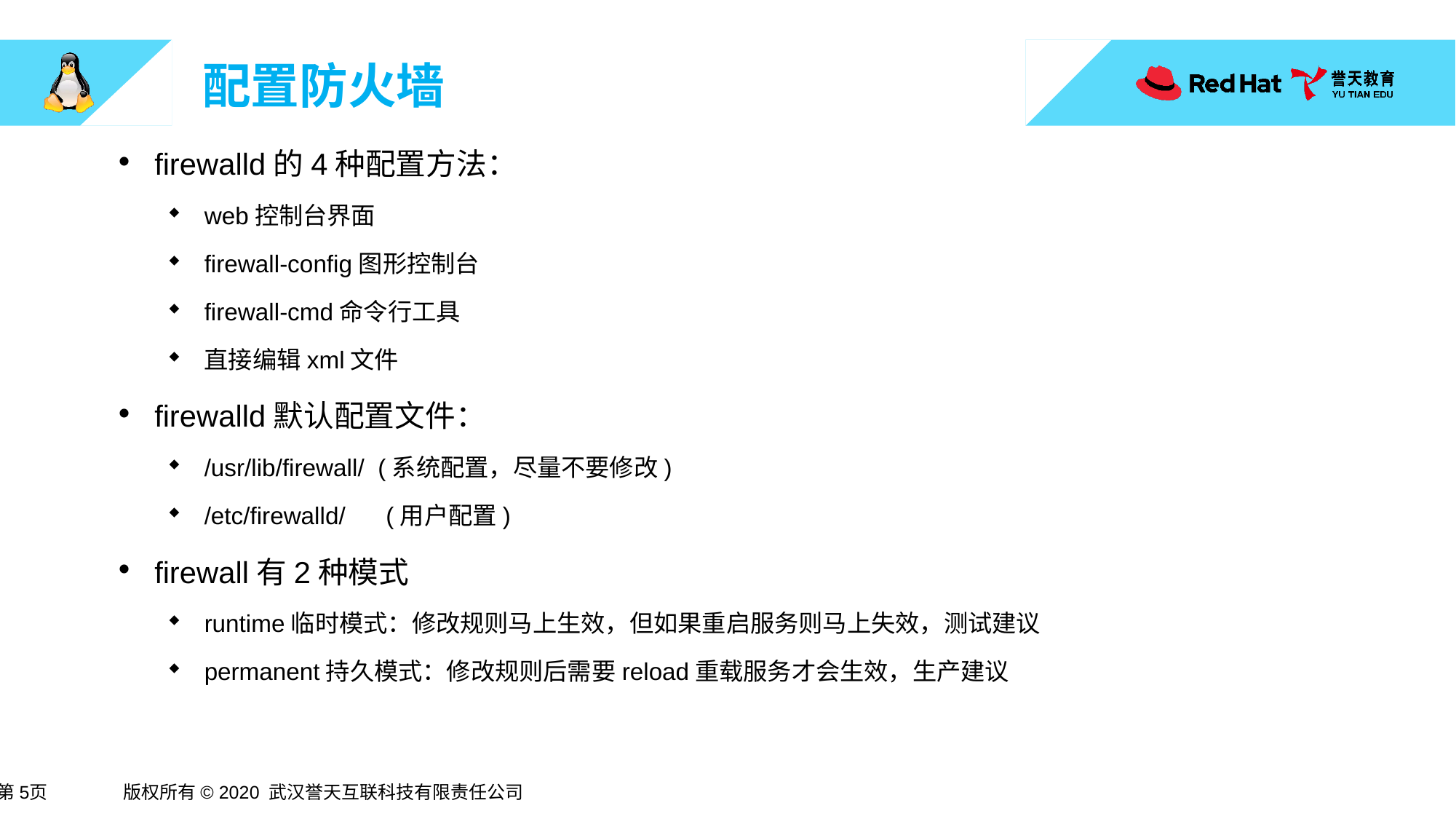

# 配置防火墙
firewalld的4种配置方法：
web控制台界面
firewall-config图形控制台
firewall-cmd命令行工具
直接编辑xml文件
firewalld默认配置文件：
/usr/lib/firewall/  (系统配置，尽量不要修改)
/etc/firewalld/      (用户配置)
firewall有2种模式
runtime临时模式：修改规则马上生效，但如果重启服务则马上失效，测试建议
permanent持久模式：修改规则后需要reload重载服务才会生效，生产建议